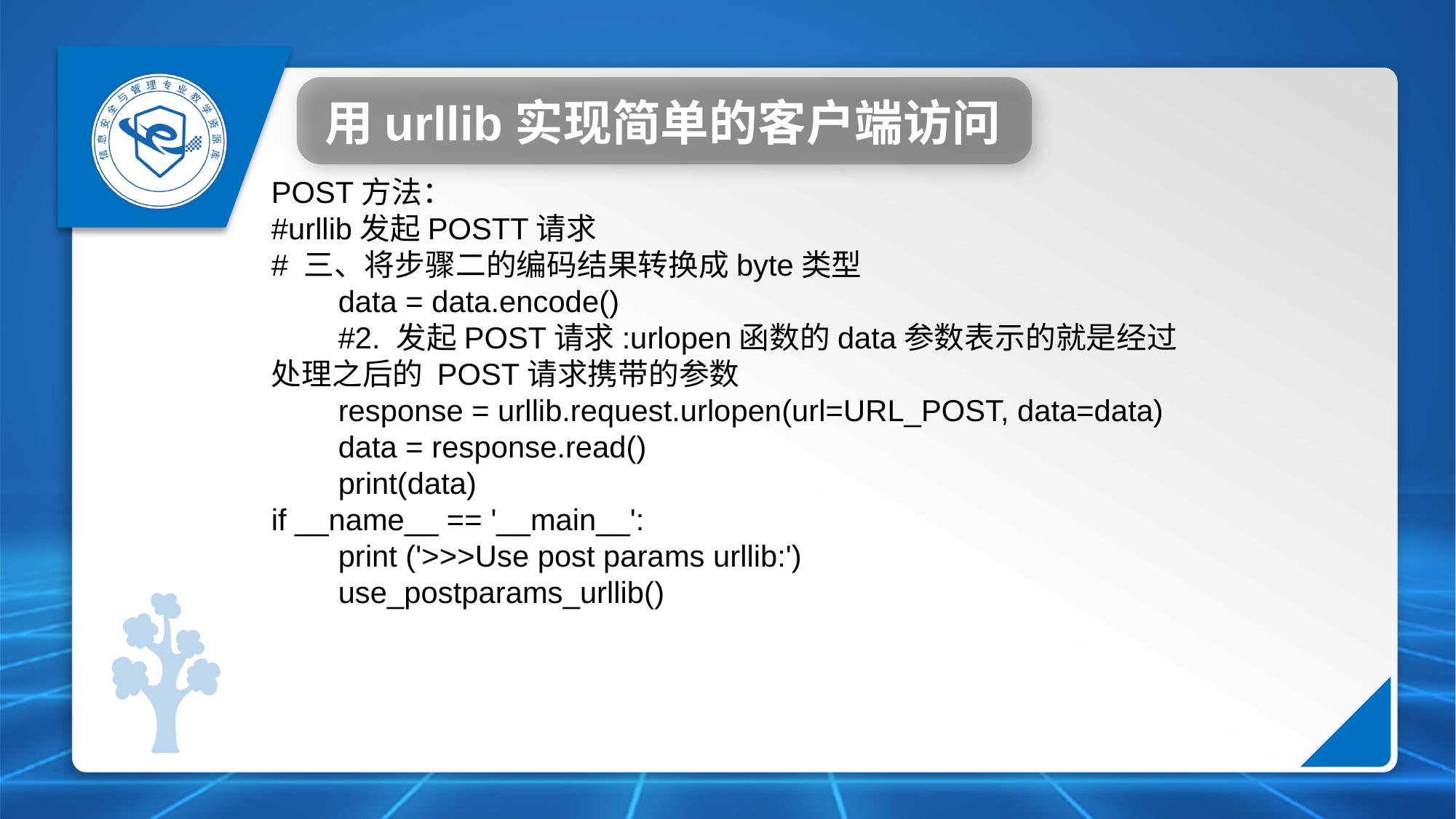

用urllib实现简单的客户端访问
POST方法：
#urllib发起POSTT请求
# 三、将步骤二的编码结果转换成byte类型
        data = data.encode()
        #2. 发起POST请求:urlopen函数的data参数表示的就是经过处理之后的 POST请求携带的参数
        response = urllib.request.urlopen(url=URL_POST, data=data)
        data = response.read()
        print(data)
if __name__ == '__main__':
        print ('>>>Use post params urllib:')
        use_postparams_urllib()